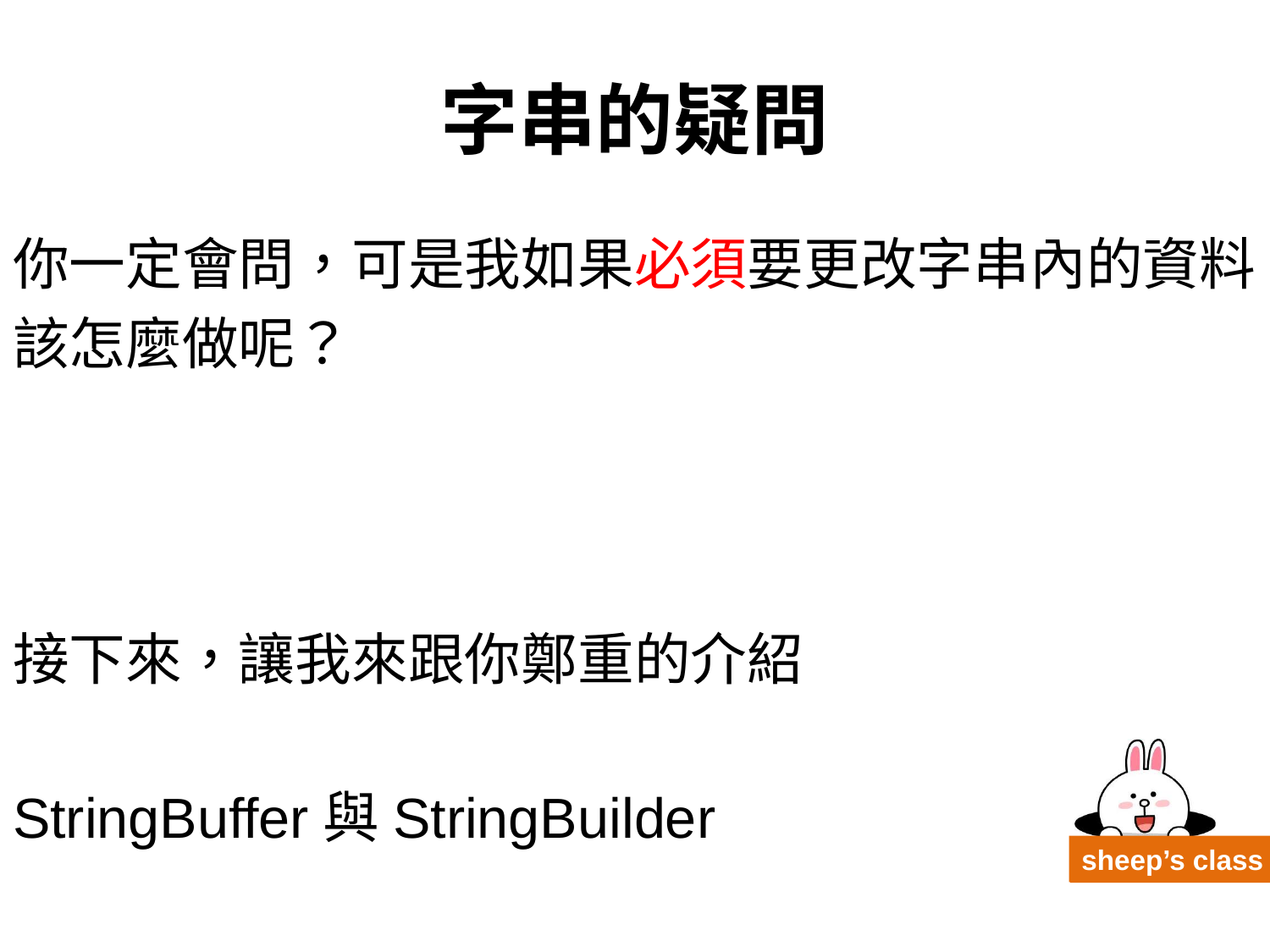

# 字串的疑問
你一定會問，可是我如果必須要更改字串內的資料
該怎麼做呢？

接下來，讓我來跟你鄭重的介紹

StringBuffer與StringBuilder